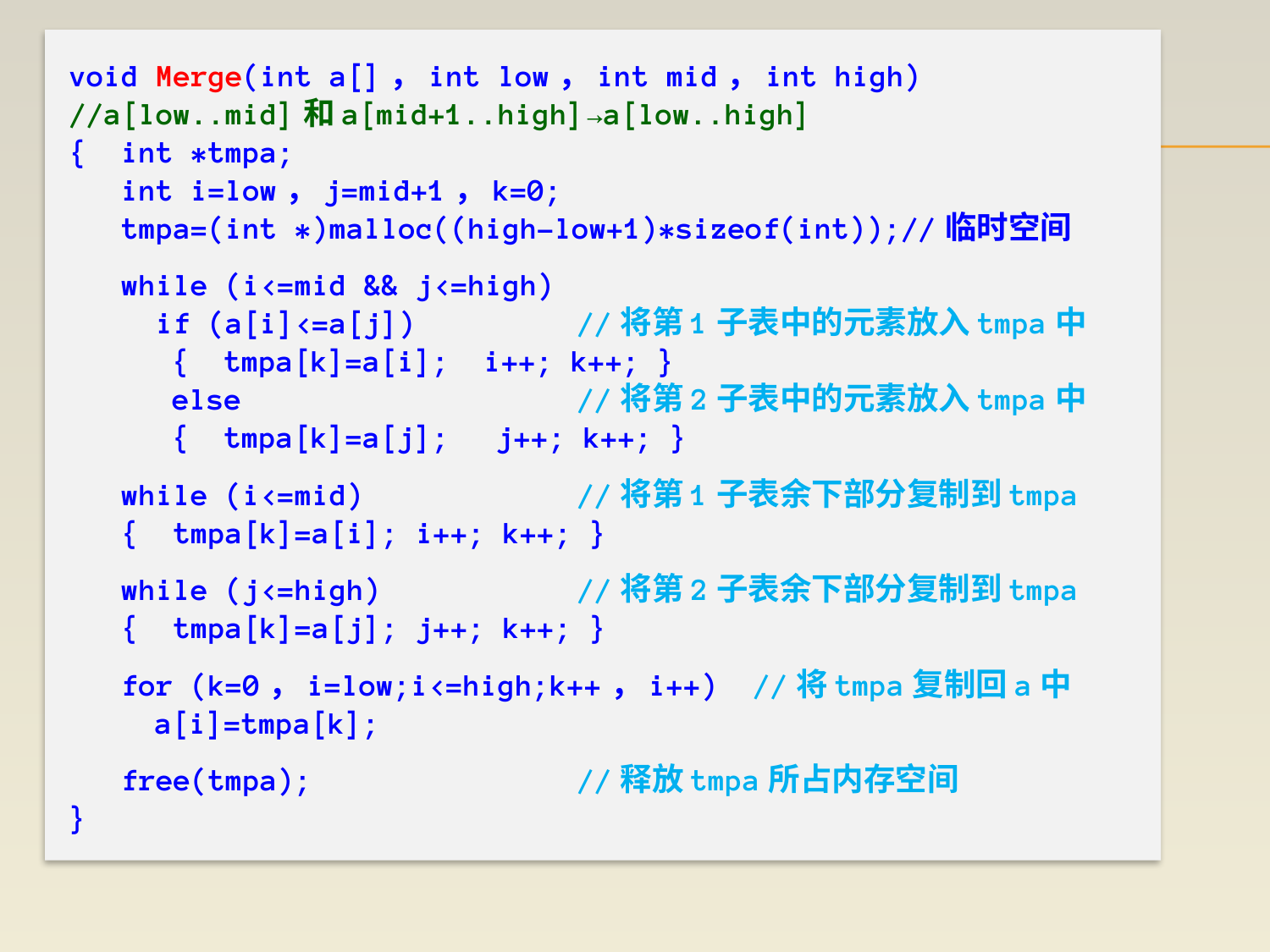

void Merge(int a[]，int low，int mid，int high)
//a[low..mid]和a[mid+1..high]→a[low..high]
{  int *tmpa;
   int i=low，j=mid+1，k=0;
   tmpa=(int *)malloc((high-low+1)*sizeof(int));//临时空间
   while (i<=mid && j<=high)
     if (a[i]<=a[j])		//将第1子表中的元素放入tmpa中
　　　{  tmpa[k]=a[i];  i++; k++; }
　　　else			//将第2子表中的元素放入tmpa中
　　　{  tmpa[k]=a[j];　j++; k++; }
   while (i<=mid)		//将第1子表余下部分复制到tmpa
   {  tmpa[k]=a[i]; i++; k++; }
   while (j<=high)		//将第2子表余下部分复制到tmpa
   {  tmpa[k]=a[j]; j++; k++; }
   for (k=0，i=low;i<=high;k++，i++)  //将tmpa复制回a中
　　  a[i]=tmpa[k];
   free(tmpa);			//释放tmpa所占内存空间
}